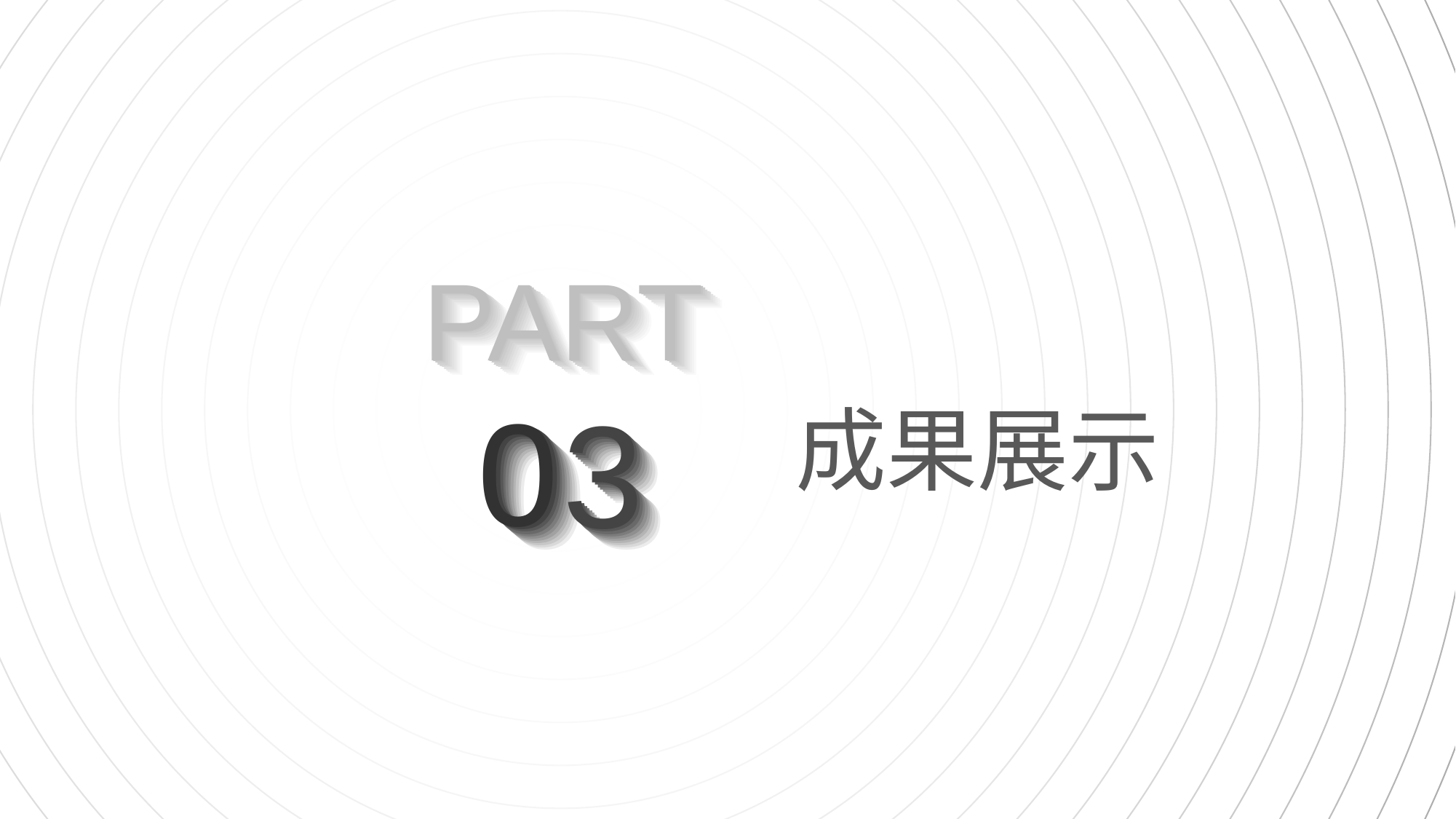

PART
PART
PART
PART
PART
PART
PART
PART
PART
PART
PART
PART
成果展示
0
03
03
03
03
03
03
03
03
03
03
03